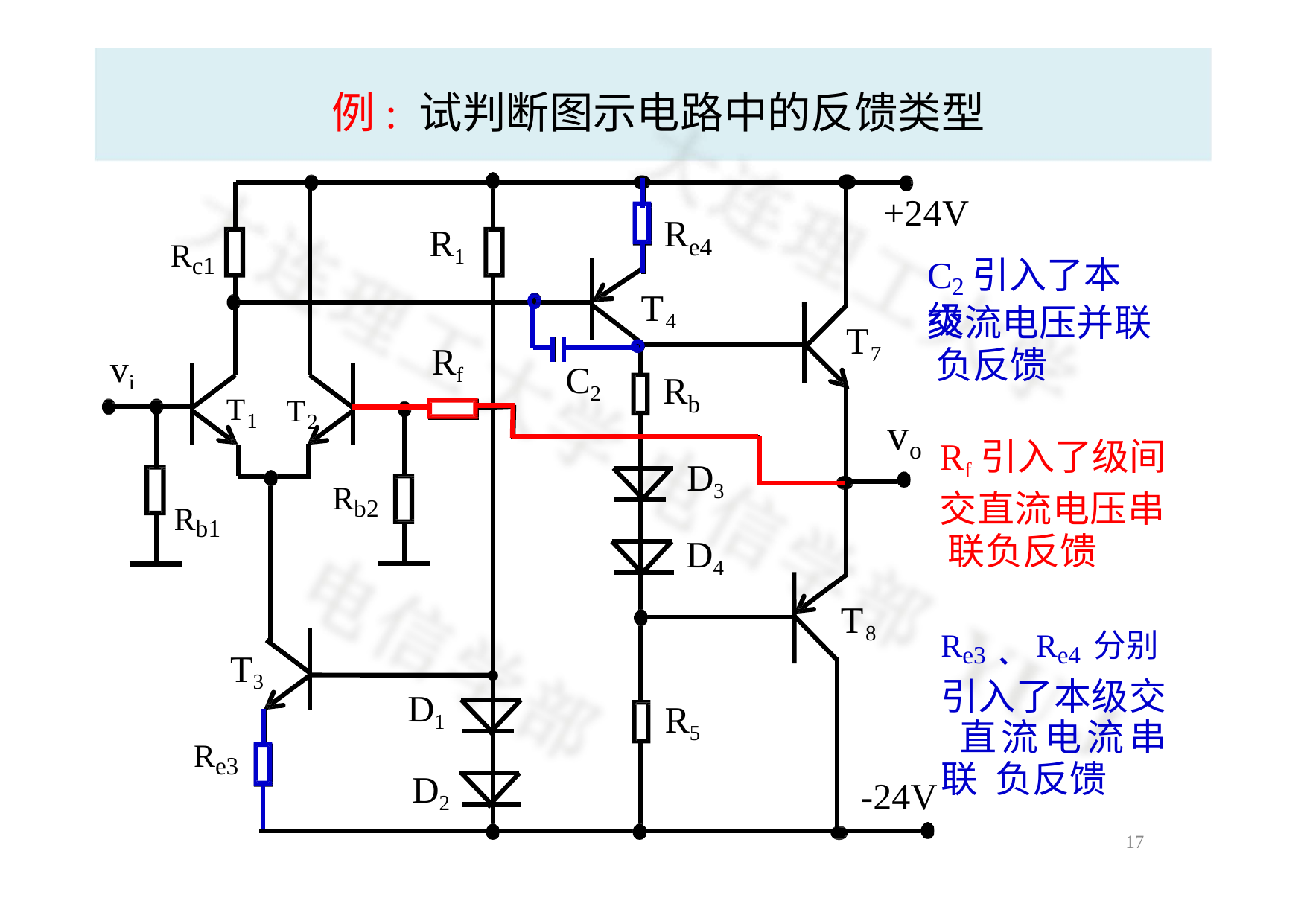

# 例: 试判断图示电路中的反馈类型

+24V

R
R1

e4
Rc1

C 引入了本级

2
交流电压并联  负反馈

T4

T7

Rf

vi

C2

R

T1
T2
b

vo

Rf引入了级间
交直流电压串  联负反馈

Re3 、 Re4 分别  引入了本级交  直流电流串联  负反馈

D3

Rb2

Rb1

D4

T8

T3

D1
R5

Re3

D2

-24V

17